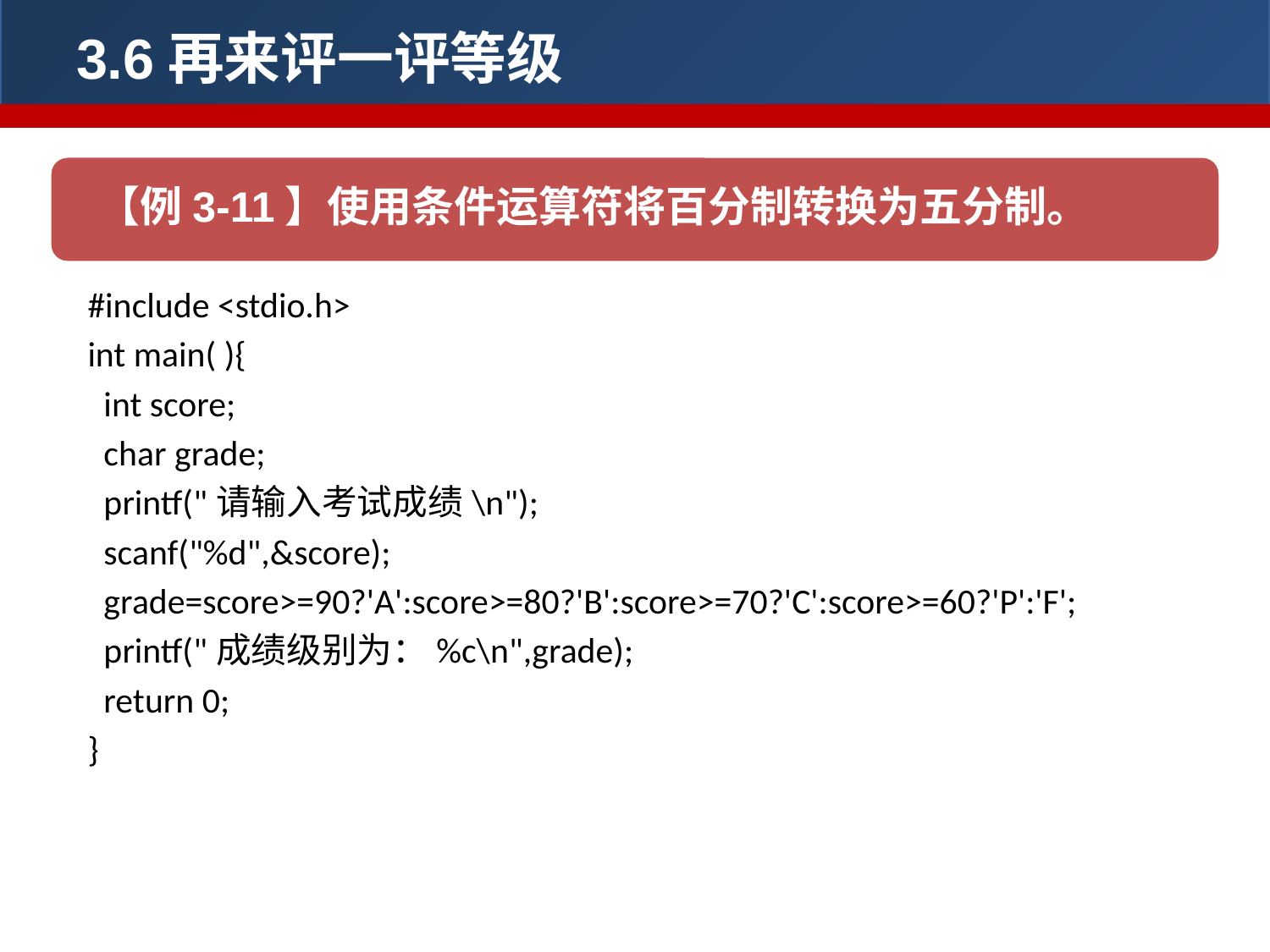

3.6再来评一评等级

【例3‑11】使用条件运算符将百分制转换为五分制。

#include <stdio.h>
int main( ){
  int score;
  char grade;
  printf("请输入考试成绩\n");
  scanf("%d",&score);
  grade=score>=90?'A':score>=80?'B':score>=70?'C':score>=60?'P':'F';
  printf("成绩级别为：%c\n",grade);
  return 0;
}